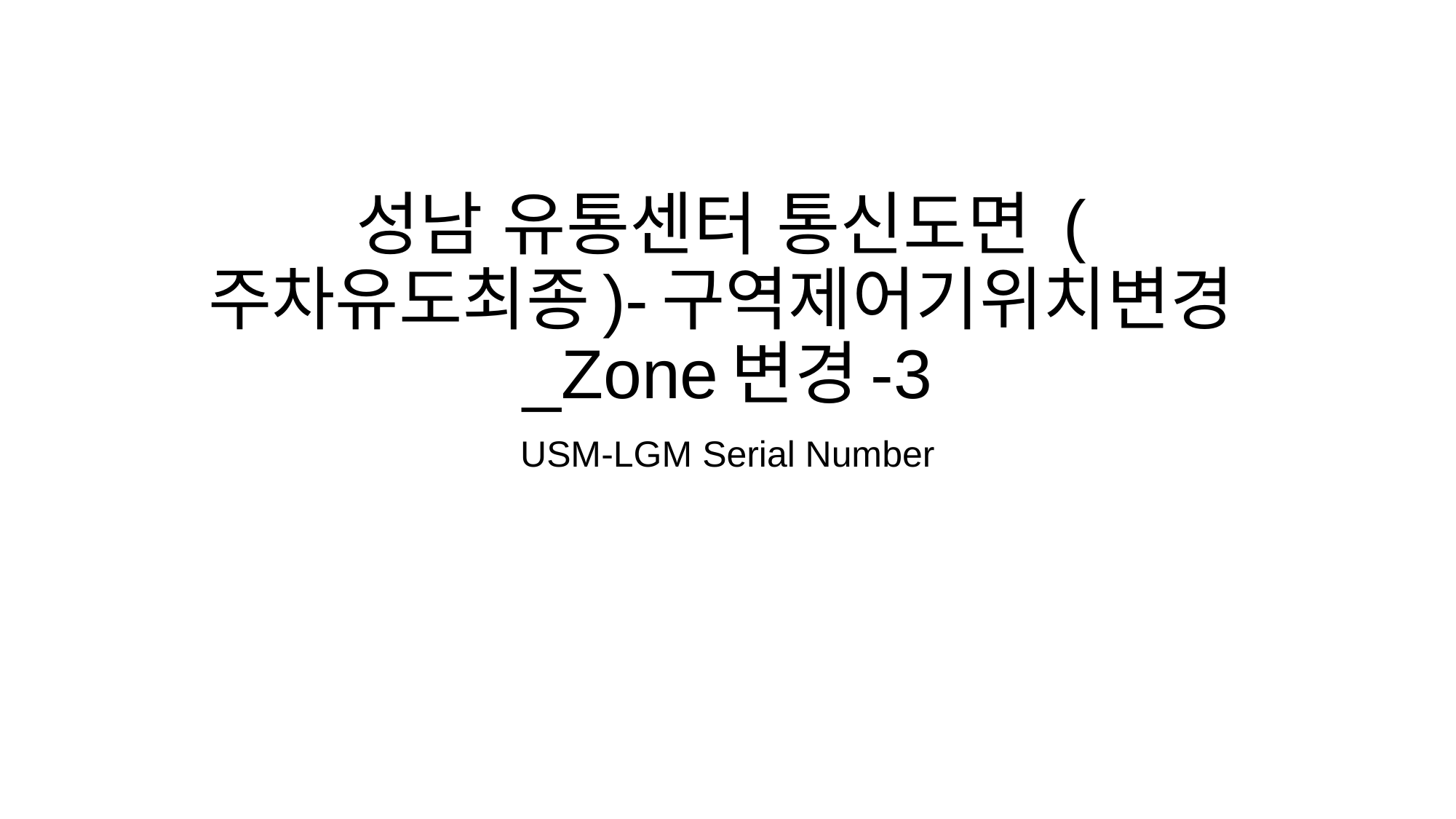

# 성남 유통센터 통신도면 (주차유도최종)-구역제어기위치변경_Zone변경-3
USM-LGM Serial Number